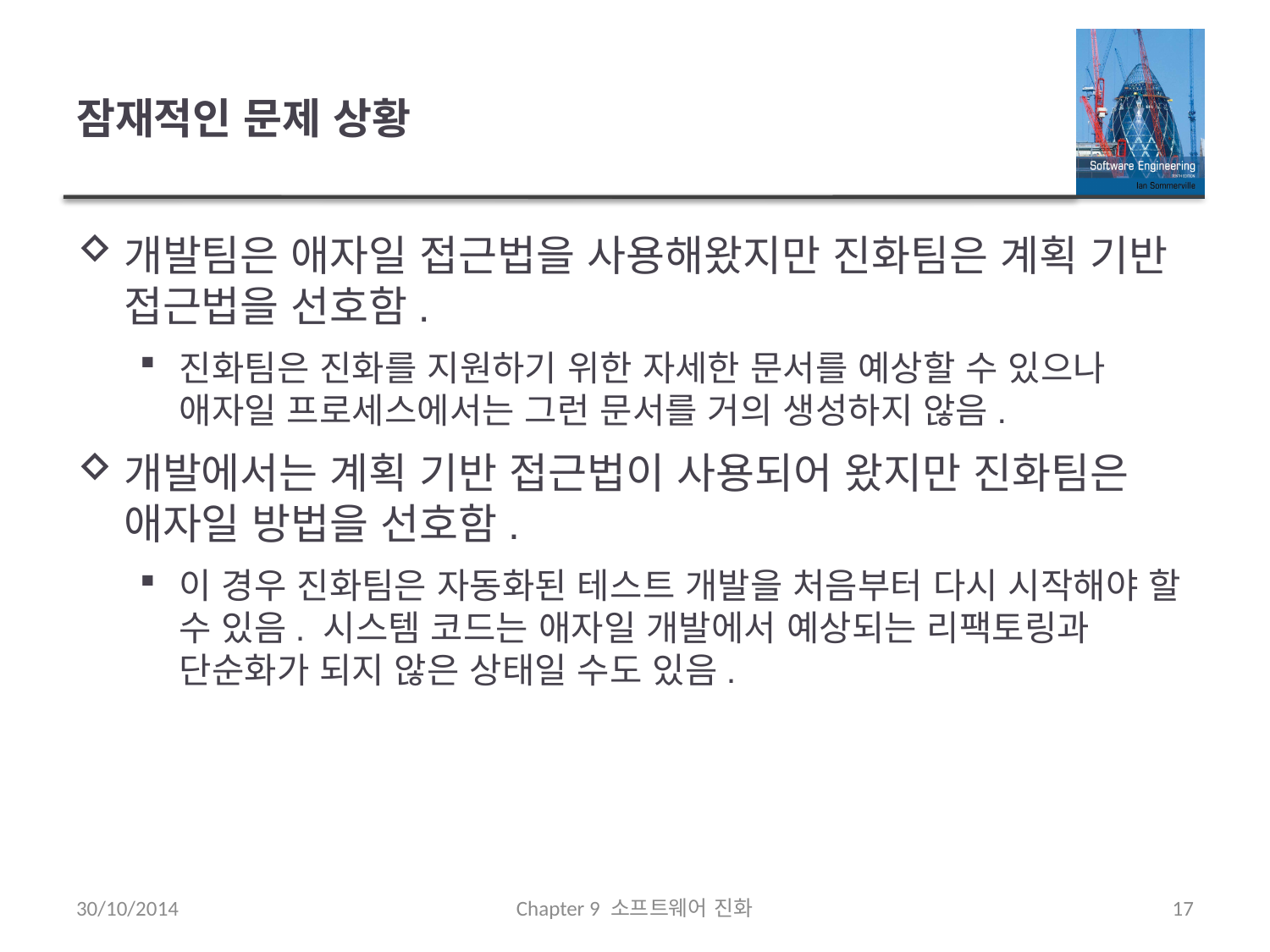

# 잠재적인 문제 상황
개발팀은 애자일 접근법을 사용해왔지만 진화팀은 계획 기반 접근법을 선호함.
진화팀은 진화를 지원하기 위한 자세한 문서를 예상할 수 있으나 애자일 프로세스에서는 그런 문서를 거의 생성하지 않음.
개발에서는 계획 기반 접근법이 사용되어 왔지만 진화팀은 애자일 방법을 선호함.
이 경우 진화팀은 자동화된 테스트 개발을 처음부터 다시 시작해야 할 수 있음. 시스템 코드는 애자일 개발에서 예상되는 리팩토링과 단순화가 되지 않은 상태일 수도 있음.

30/10/2014
Chapter 9 소프트웨어 진화
17